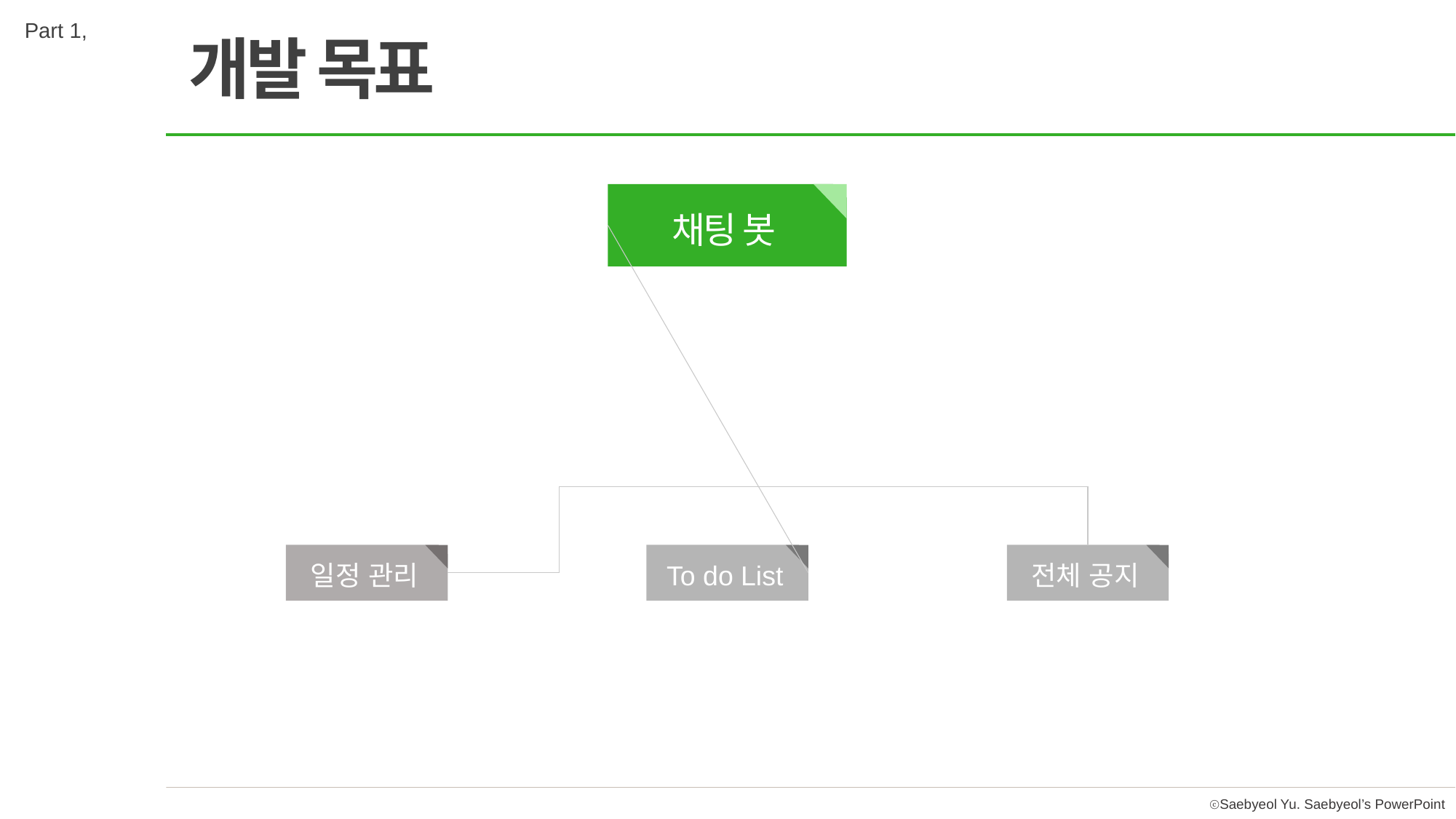

Part 1,
개발 목표
채팅 봇

일정 관리

To do List

전체 공지